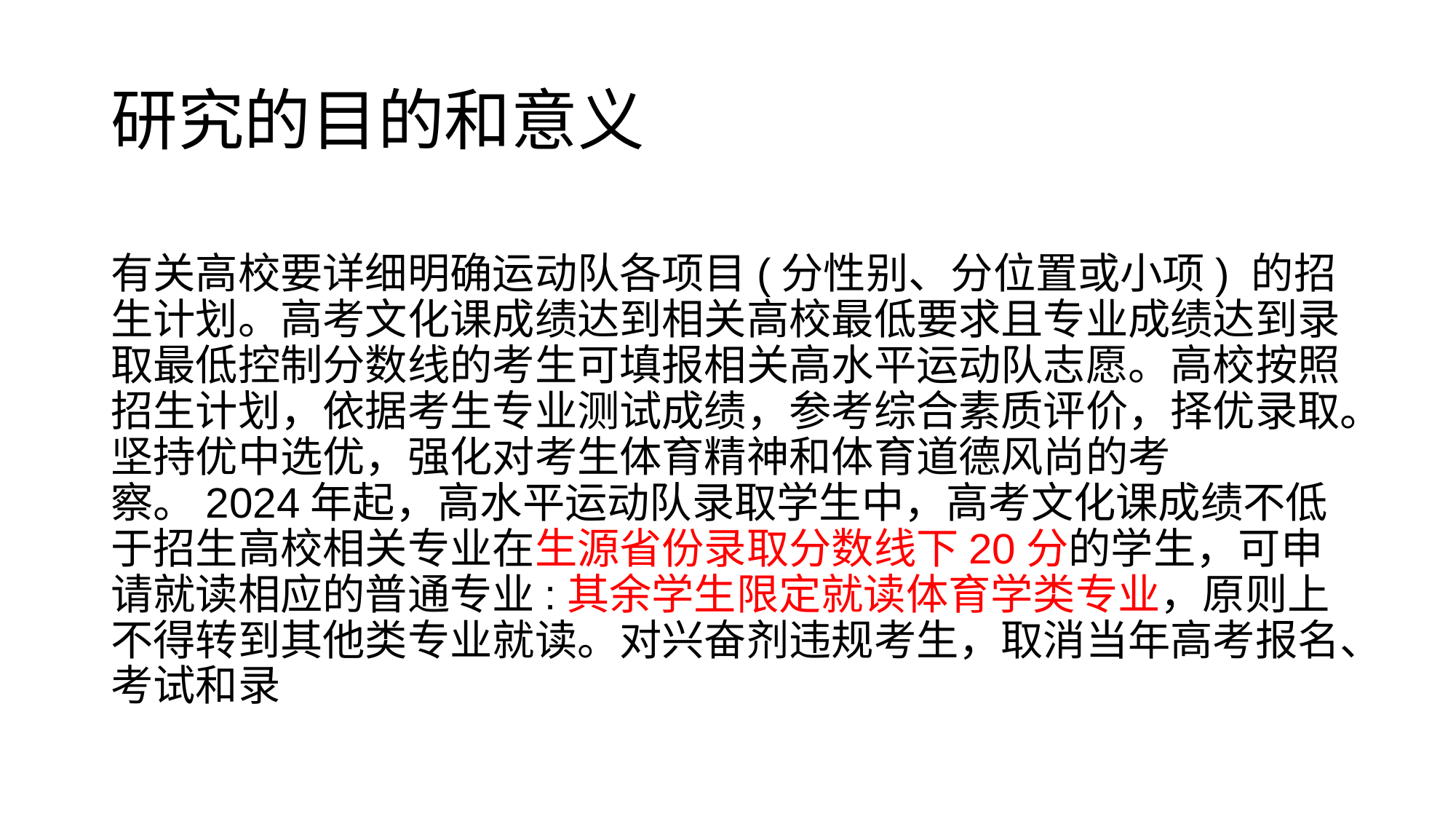

# 研究的目的和意义
有关高校要详细明确运动队各项目(分性别、分位置或小项) 的招生计划。高考文化课成绩达到相关高校最低要求且专业成绩达到录取最低控制分数线的考生可填报相关高水平运动队志愿。高校按照招生计划，依据考生专业测试成绩，参考综合素质评价，择优录取。坚持优中选优，强化对考生体育精神和体育道德风尚的考察。2024年起，高水平运动队录取学生中，高考文化课成绩不低于招生高校相关专业在生源省份录取分数线下20分的学生，可申请就读相应的普通专业:其余学生限定就读体育学类专业，原则上不得转到其他类专业就读。对兴奋剂违规考生，取消当年高考报名、考试和录